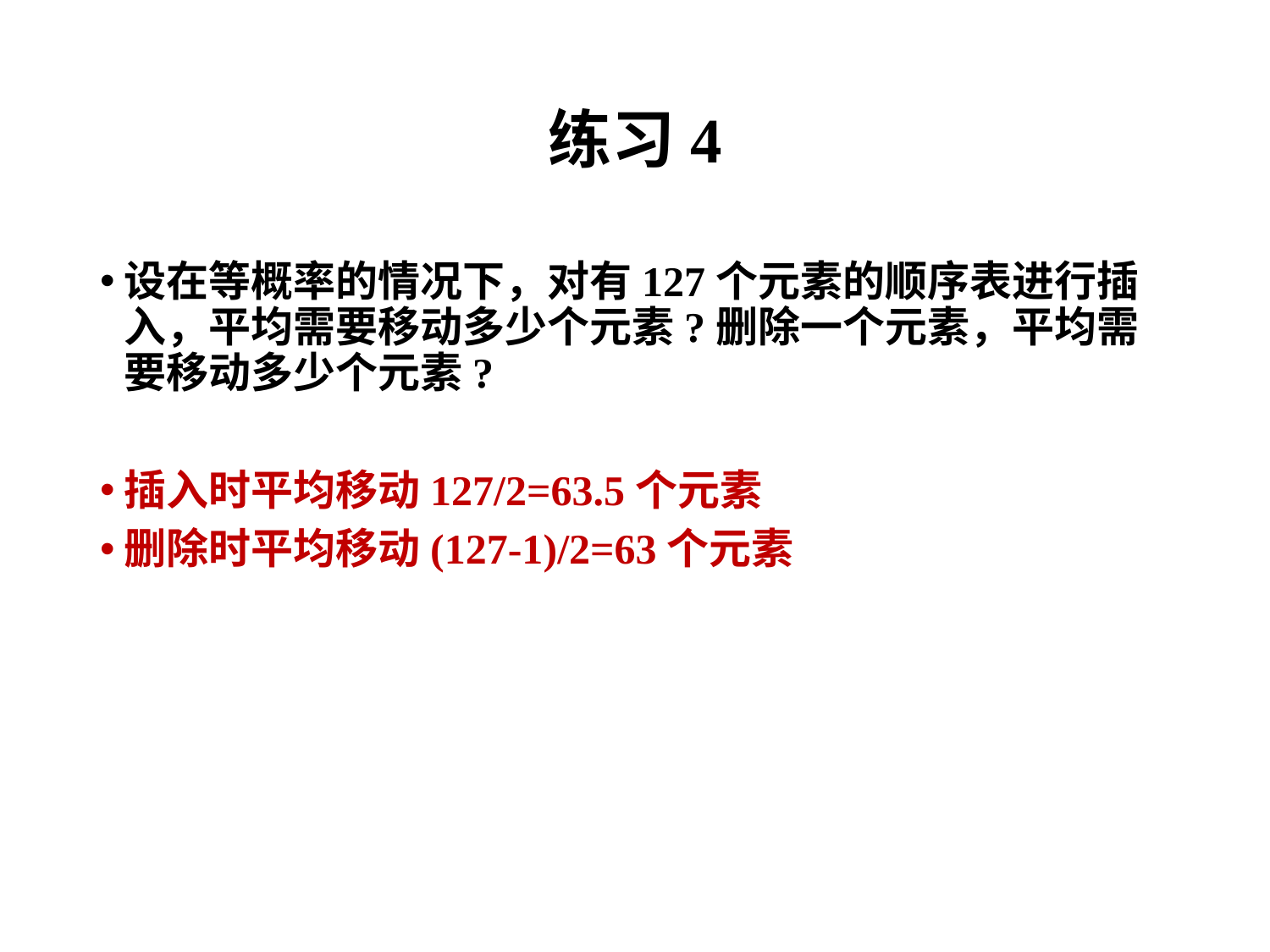

# 练习4
设在等概率的情况下，对有127个元素的顺序表进行插入，平均需要移动多少个元素?删除一个元素，平均需要移动多少个元素?

插入时平均移动127/2=63.5个元素
删除时平均移动(127-1)/2=63个元素